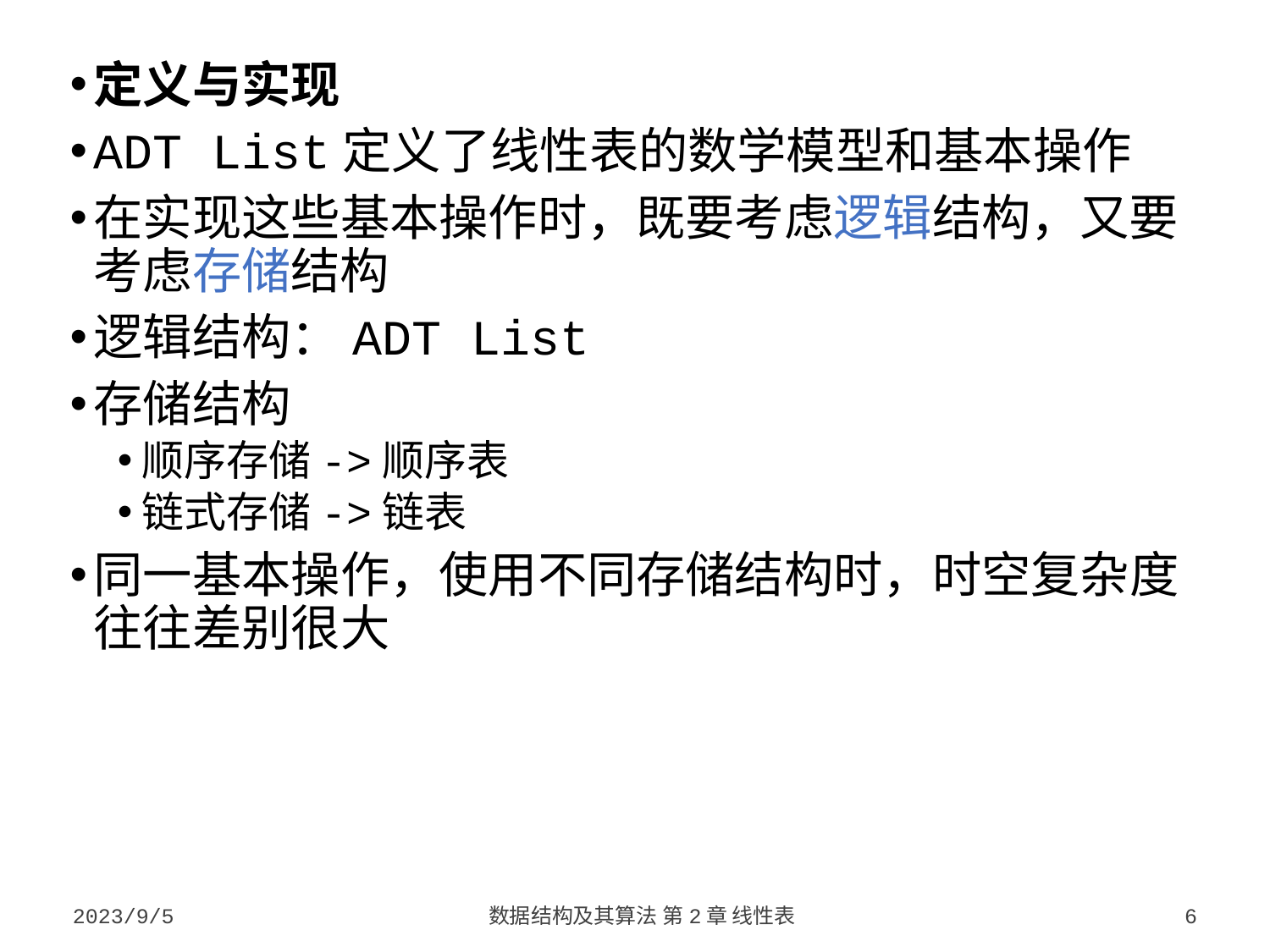

定义与实现
ADT List定义了线性表的数学模型和基本操作
在实现这些基本操作时，既要考虑逻辑结构，又要考虑存储结构
逻辑结构：ADT List
存储结构
顺序存储->顺序表
链式存储->链表
同一基本操作，使用不同存储结构时，时空复杂度往往差别很大
2023/9/5
数据结构及其算法 第2章 线性表
6